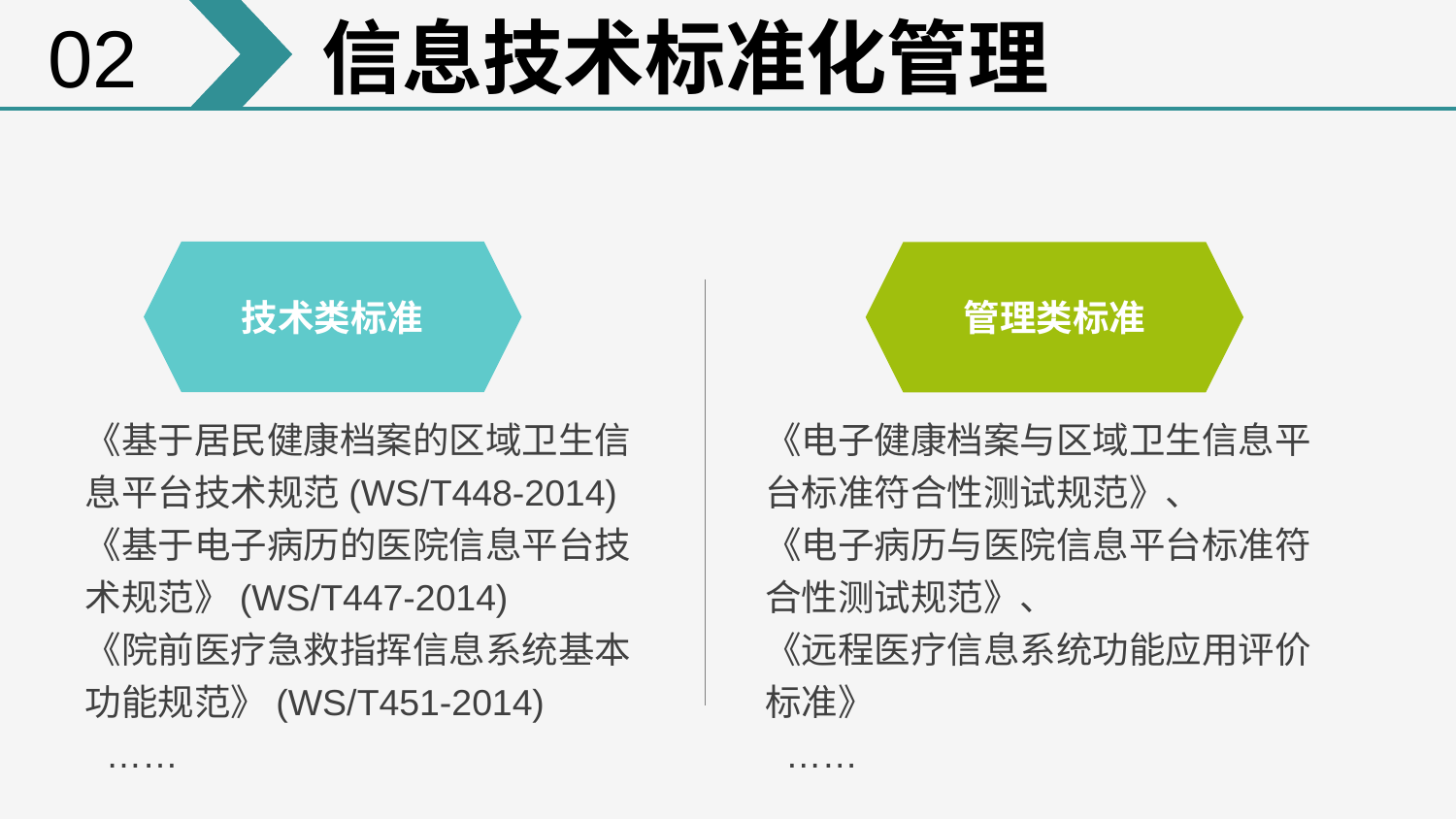

02
信息技术标准化管理
技术类标准
管理类标准
《基于居民健康档案的区域卫生信息平台技术规范(WS/T448-2014)
《基于电子病历的医院信息平台技术规范》(WS/T447-2014)
《院前医疗急救指挥信息系统基本功能规范》(WS/T451-2014)
  ……
《电子健康档案与区域卫生信息平台标准符合性测试规范》、
《电子病历与医院信息平台标准符合性测试规范》、
《远程医疗信息系统功能应用评价标准》
  ……